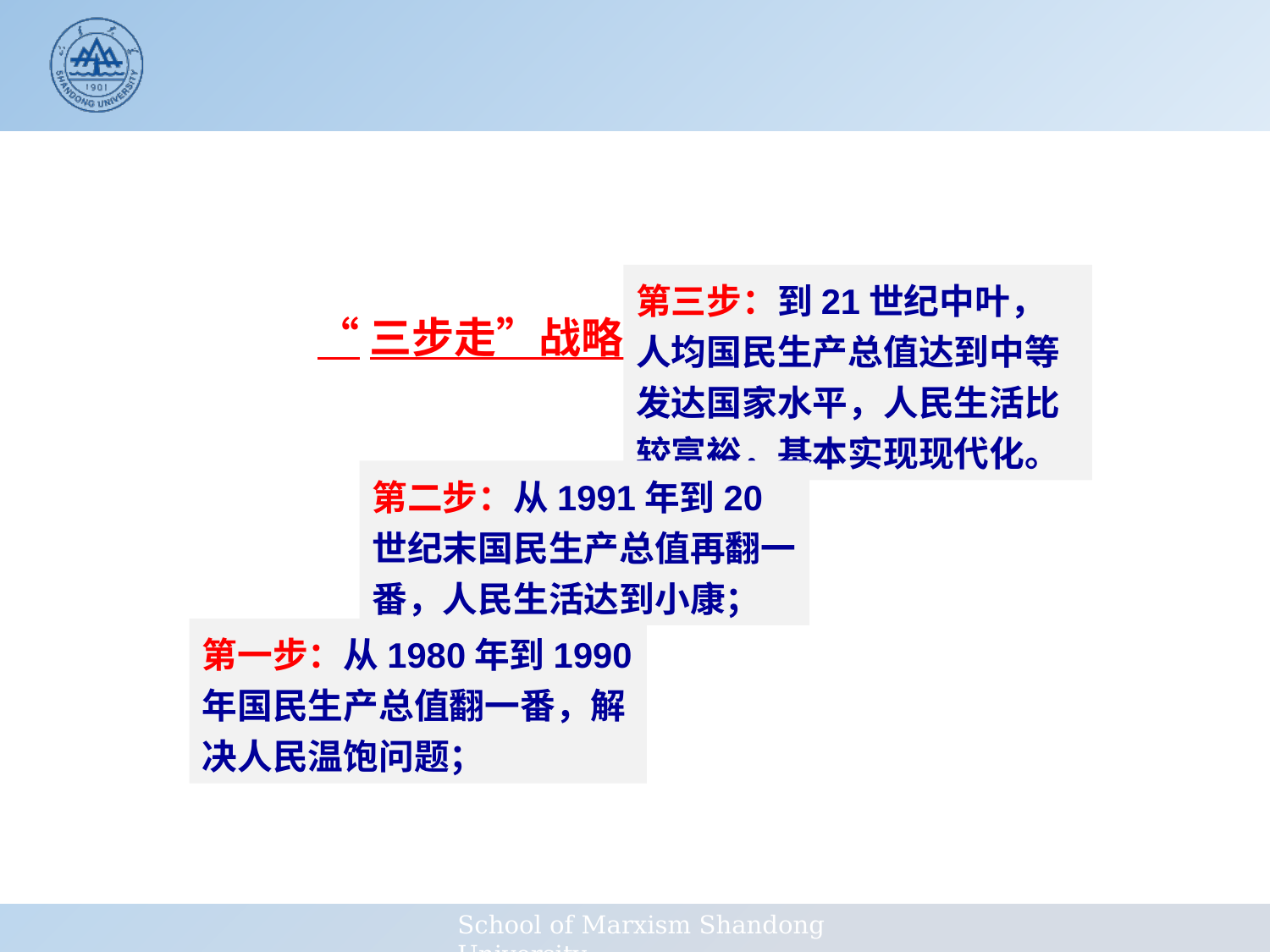

第三步：到21世纪中叶，人均国民生产总值达到中等发达国家水平，人民生活比较富裕，基本实现现代化。
“三步走”战略
第二步：从1991年到20世纪末国民生产总值再翻一番，人民生活达到小康；
第一步：从1980年到1990年国民生产总值翻一番，解决人民温饱问题；